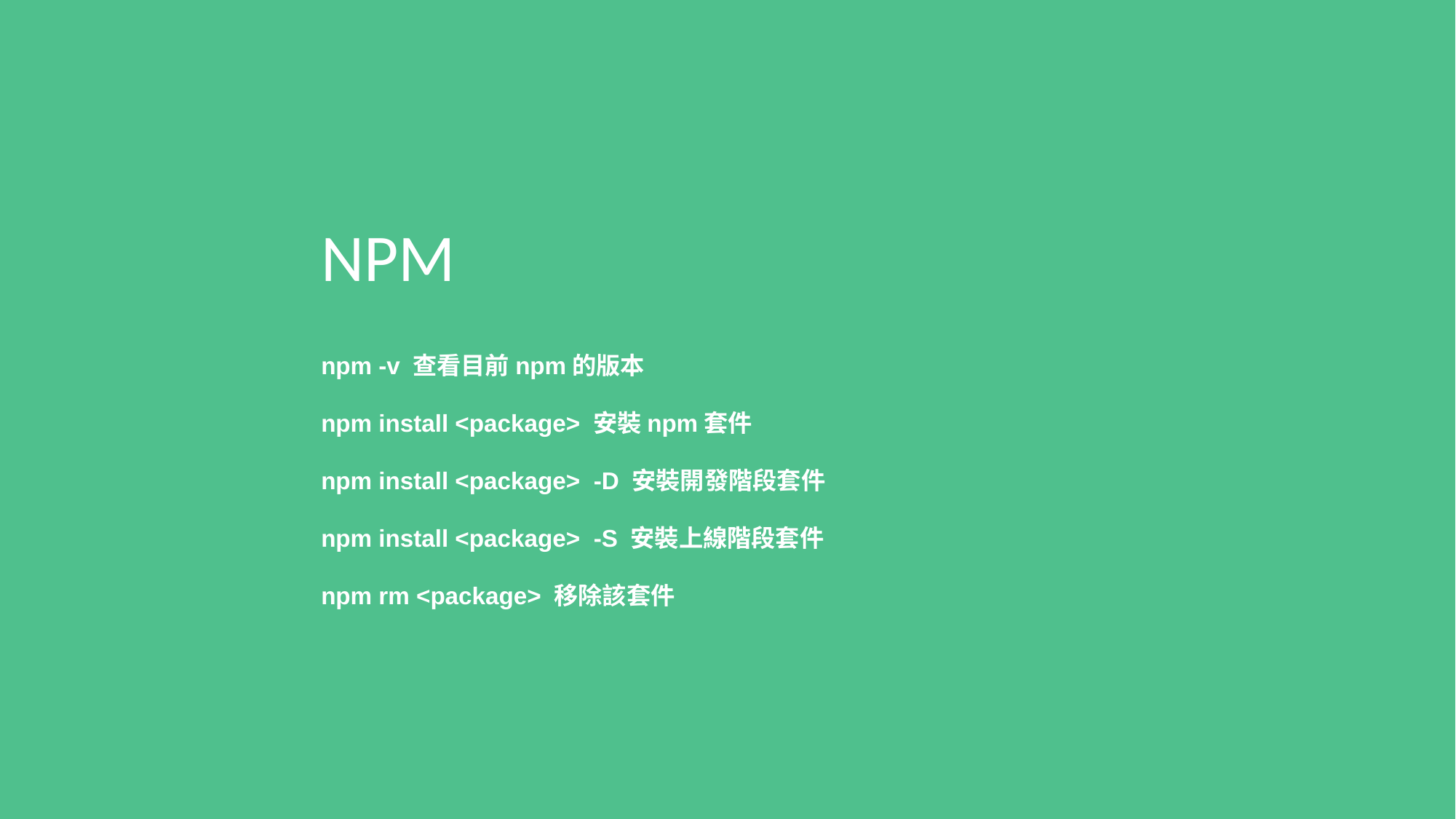

# NPM
npm -v 查看目前npm的版本
npm install <package> 安裝npm套件
npm install <package>  -D 安裝開發階段套件
npm install <package>  -S 安裝上線階段套件
npm rm <package> 移除該套件